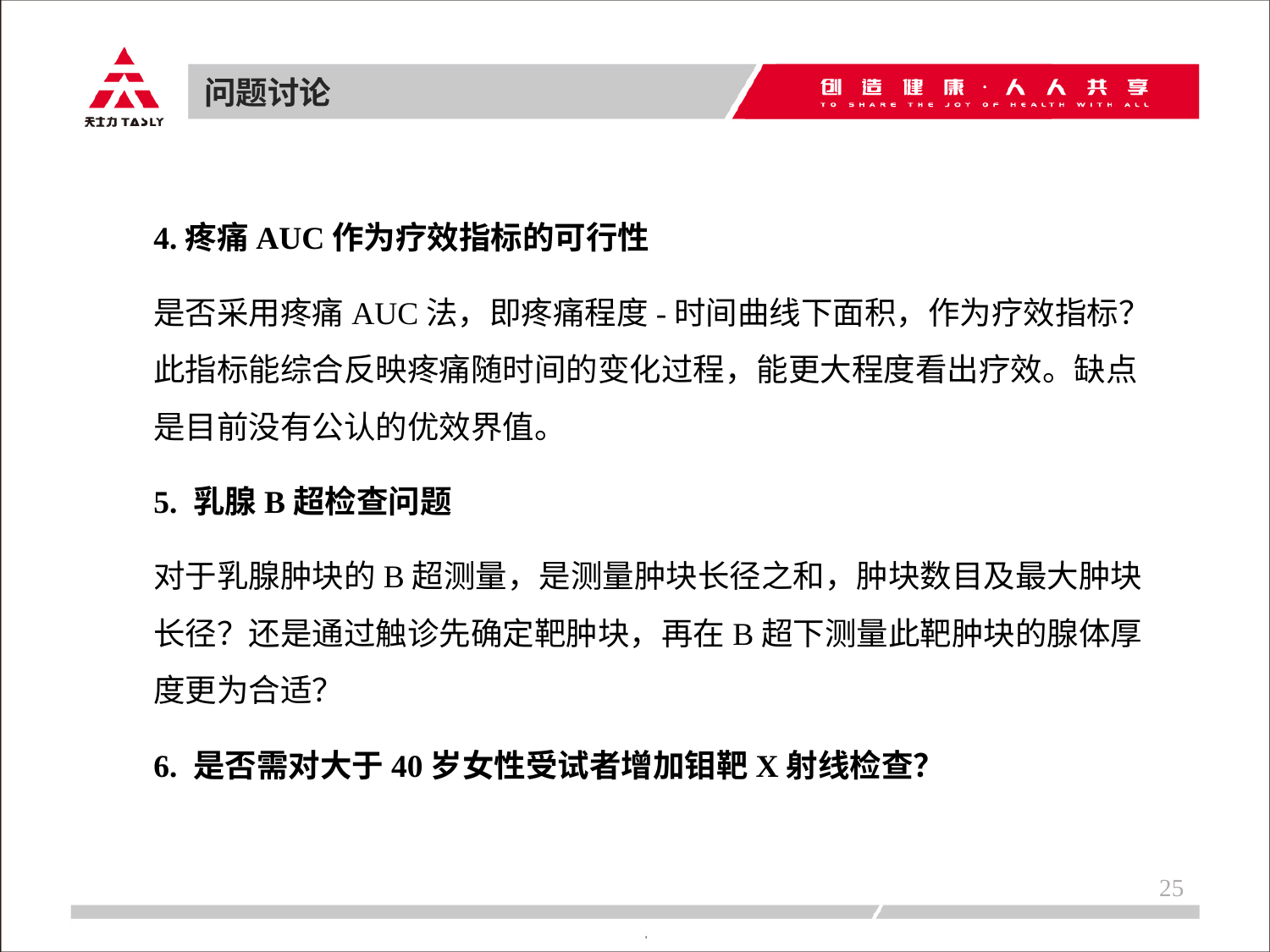

问题讨论
4.疼痛AUC作为疗效指标的可行性
是否采用疼痛AUC法，即疼痛程度-时间曲线下面积，作为疗效指标？此指标能综合反映疼痛随时间的变化过程，能更大程度看出疗效。缺点是目前没有公认的优效界值。
5. 乳腺B超检查问题
对于乳腺肿块的B超测量，是测量肿块长径之和，肿块数目及最大肿块长径？还是通过触诊先确定靶肿块，再在B超下测量此靶肿块的腺体厚度更为合适？
6. 是否需对大于40岁女性受试者增加钼靶X射线检查？

25